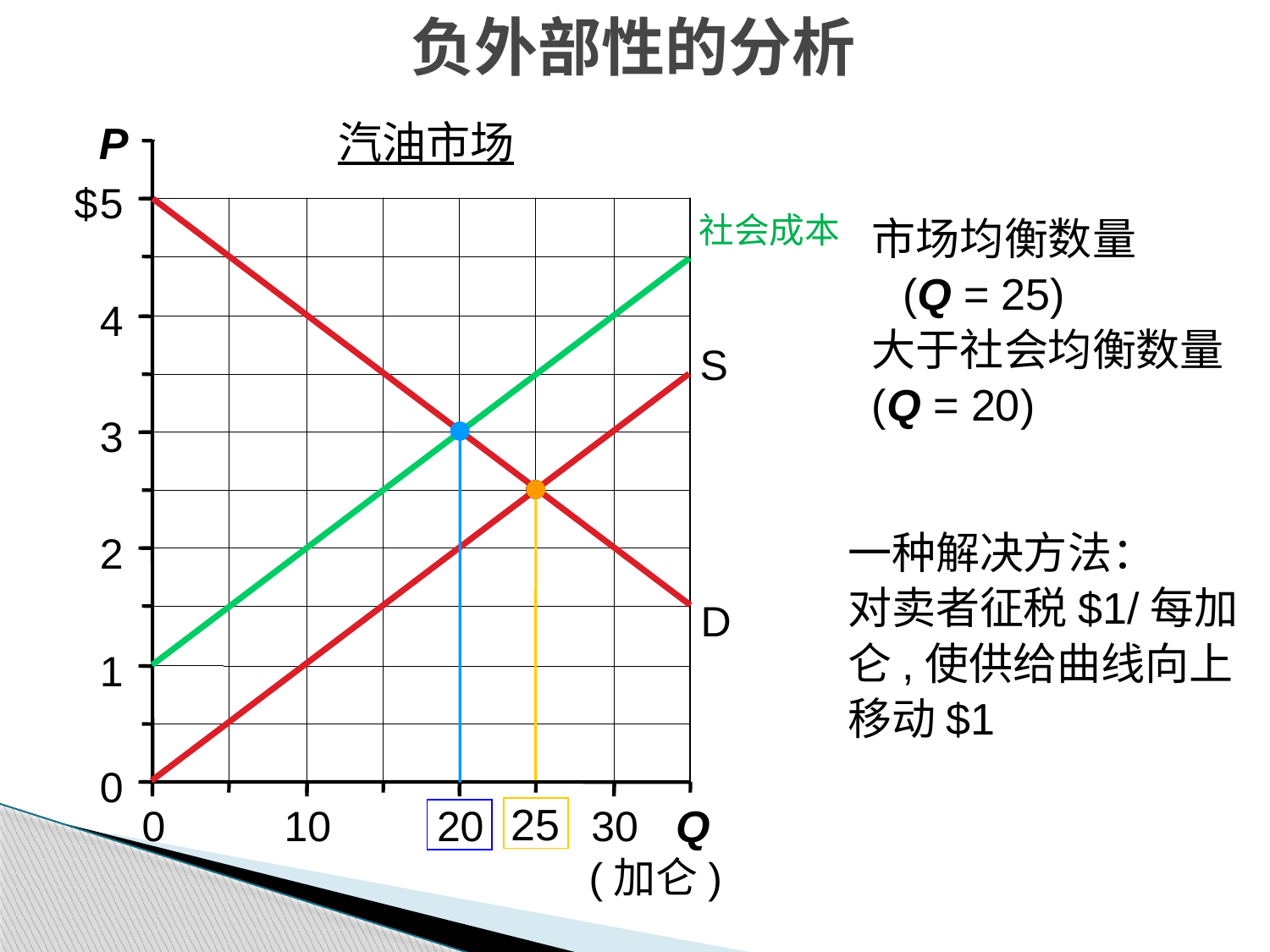

负外部性的分析

5

4

3

2

1

0

0
10
20
30
P
$
Q
(加仑)
汽油市场

市场均衡数量
  (Q = 25)
大于社会均衡数量(Q = 20)
社会成本

S

一种解决方法：
对卖者征税$1/每加仑,使供给曲线向上移动$1
D
25